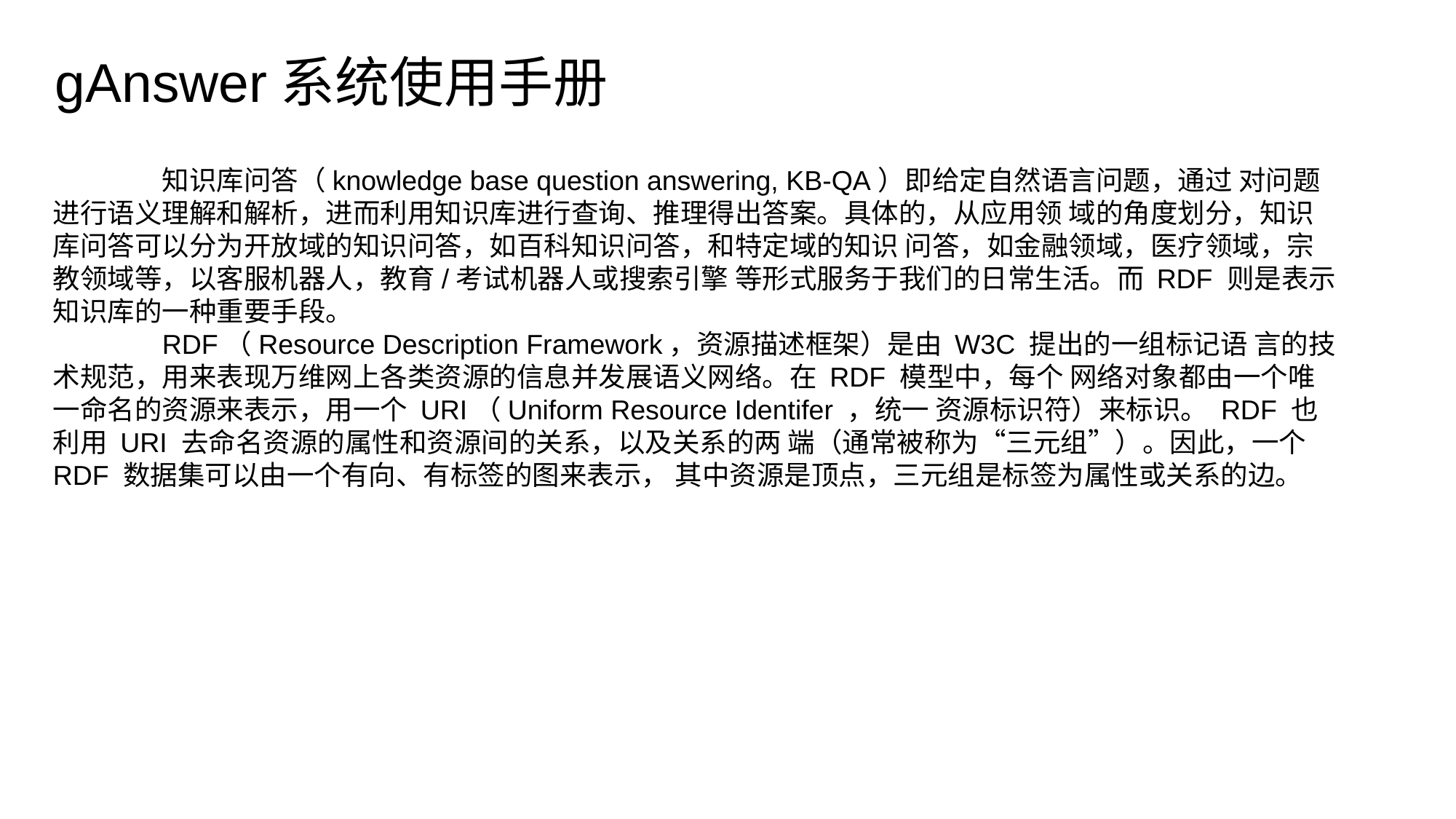

gAnswer系统使用手册
	知识库问答（knowledge base question answering, KB-QA）即给定自然语言问题，通过 对问题进行语义理解和解析，进而利用知识库进行查询、推理得出答案。具体的，从应用领 域的角度划分，知识库问答可以分为开放域的知识问答，如百科知识问答，和特定域的知识 问答，如金融领域，医疗领域，宗教领域等，以客服机器人，教育/考试机器人或搜索引擎 等形式服务于我们的日常生活。而 RDF 则是表示知识库的一种重要手段。
	RDF（Resource Description Framework，资源描述框架）是由 W3C 提出的一组标记语 言的技术规范，用来表现万维网上各类资源的信息并发展语义网络。在 RDF 模型中，每个 网络对象都由一个唯一命名的资源来表示，用一个 URI（Uniform Resource Identifer ，统一 资源标识符）来标识。 RDF 也利用 URI 去命名资源的属性和资源间的关系，以及关系的两 端（通常被称为“三元组”）。因此，一个 RDF 数据集可以由一个有向、有标签的图来表示， 其中资源是顶点，三元组是标签为属性或关系的边。